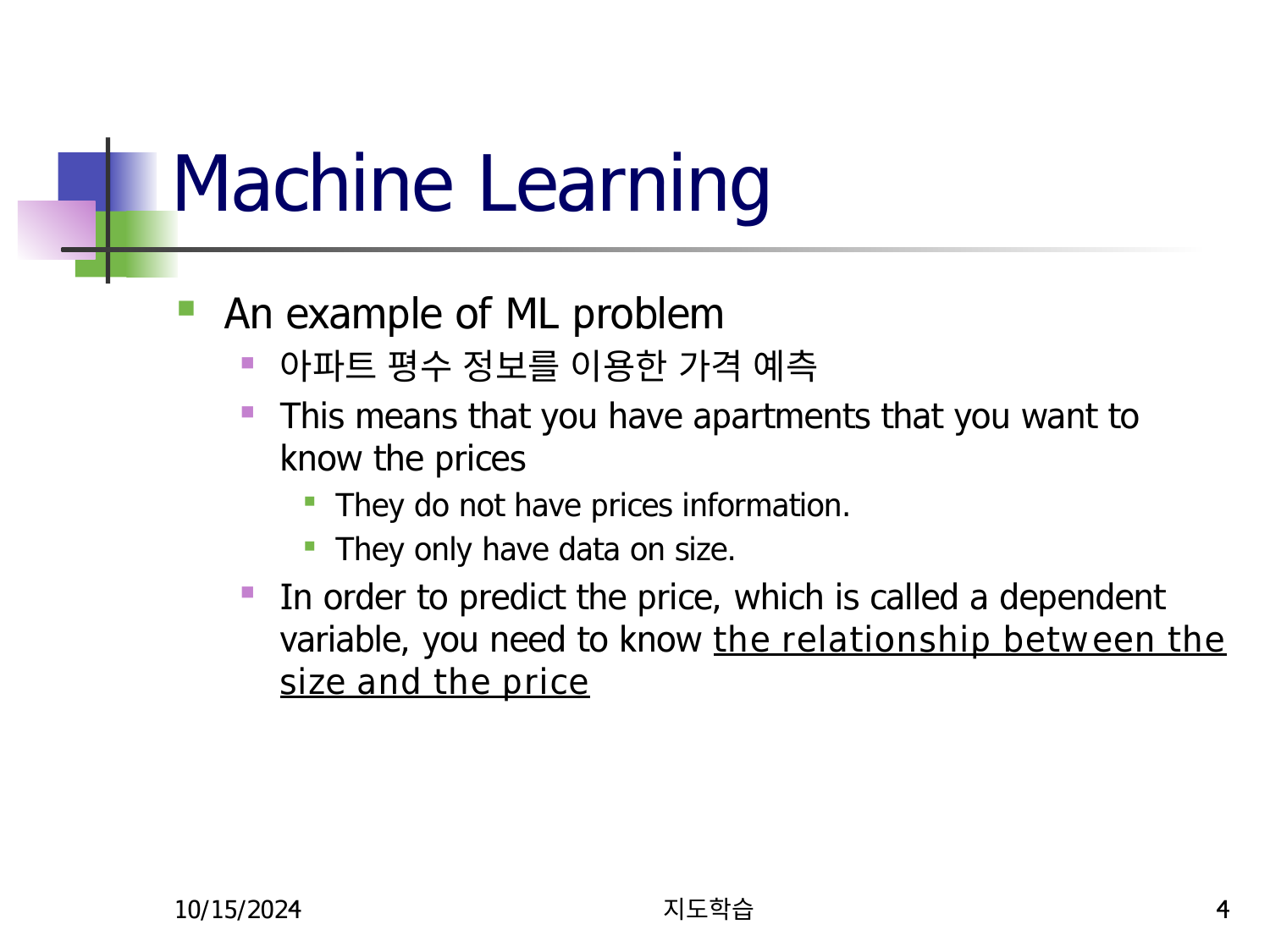

# Machine Learning
An example of ML problem
아파트 평수 정보를 이용한 가격 예측
This means that you have apartments that you want to know the prices
They do not have prices information.
They only have data on size.
In order to predict the price, which is called a dependent variable, you need to know the relationship between the size and the price
10/15/2024
지도학습
4